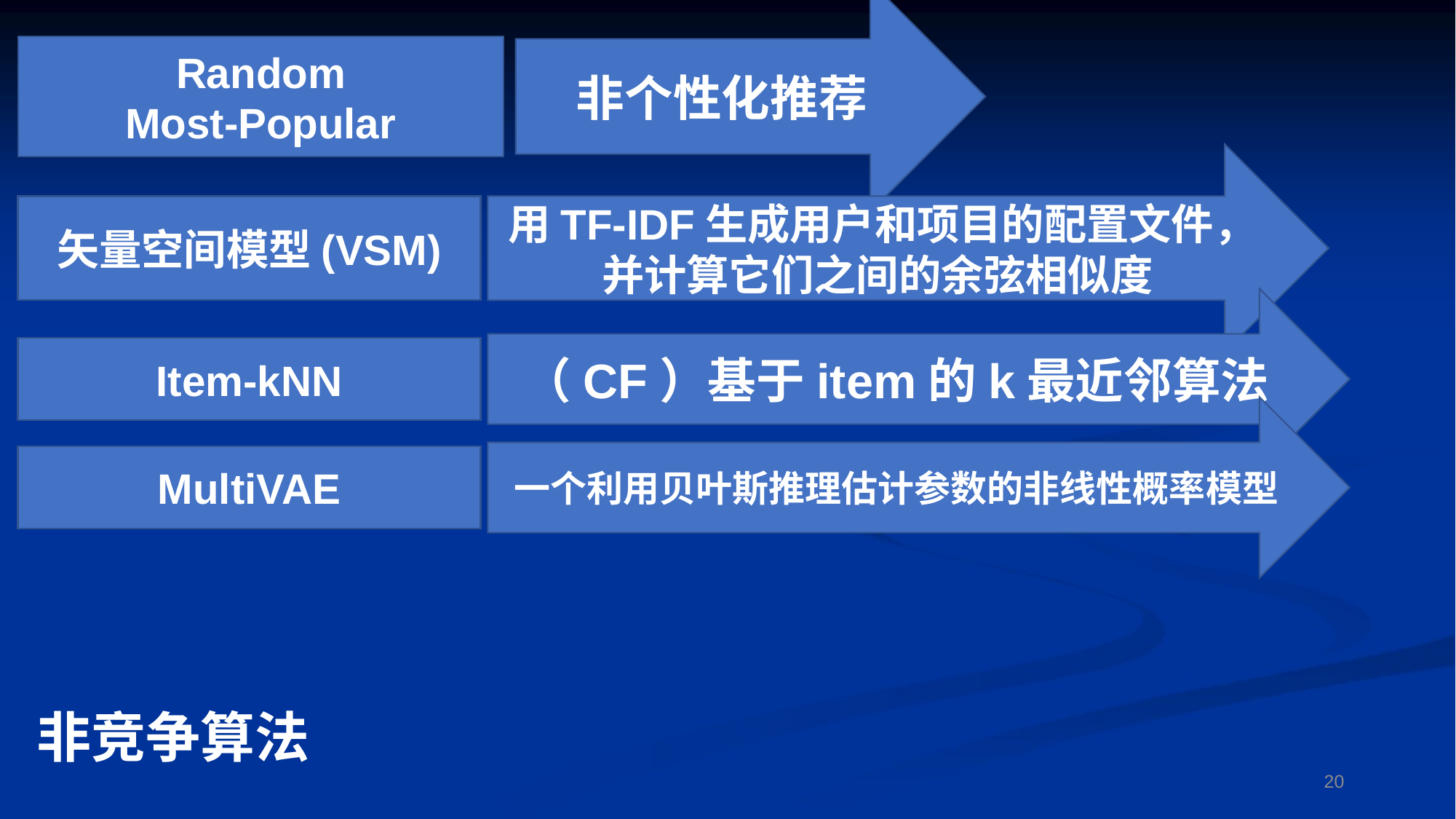

非个性化推荐
Random
Most-Popular
用TF-IDF生成用户和项目的配置文件，并计算它们之间的余弦相似度
矢量空间模型(VSM)
（CF）基于item的k最近邻算法
Item-kNN
一个利用贝叶斯推理估计参数的非线性概率模型
MultiVAE
非竞争算法
20